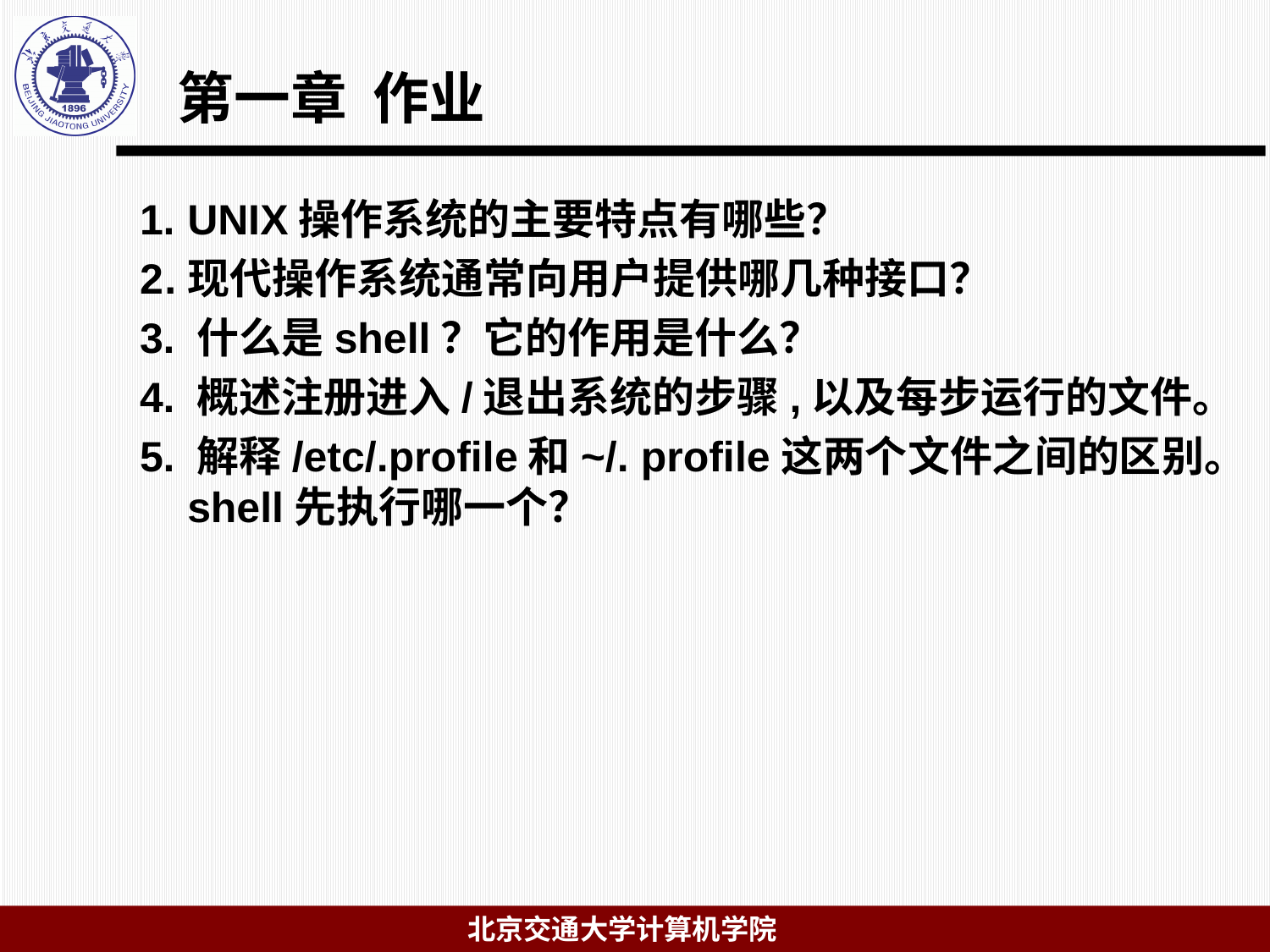

# 第一章  作业
UNIX操作系统的主要特点有哪些？
现代操作系统通常向用户提供哪几种接口？
3. 什么是shell？它的作用是什么？
4. 概述注册进入/退出系统的步骤,以及每步运行的文件。
5. 解释/etc/.profile和~/. profile这两个文件之间的区别。shell先执行哪一个？